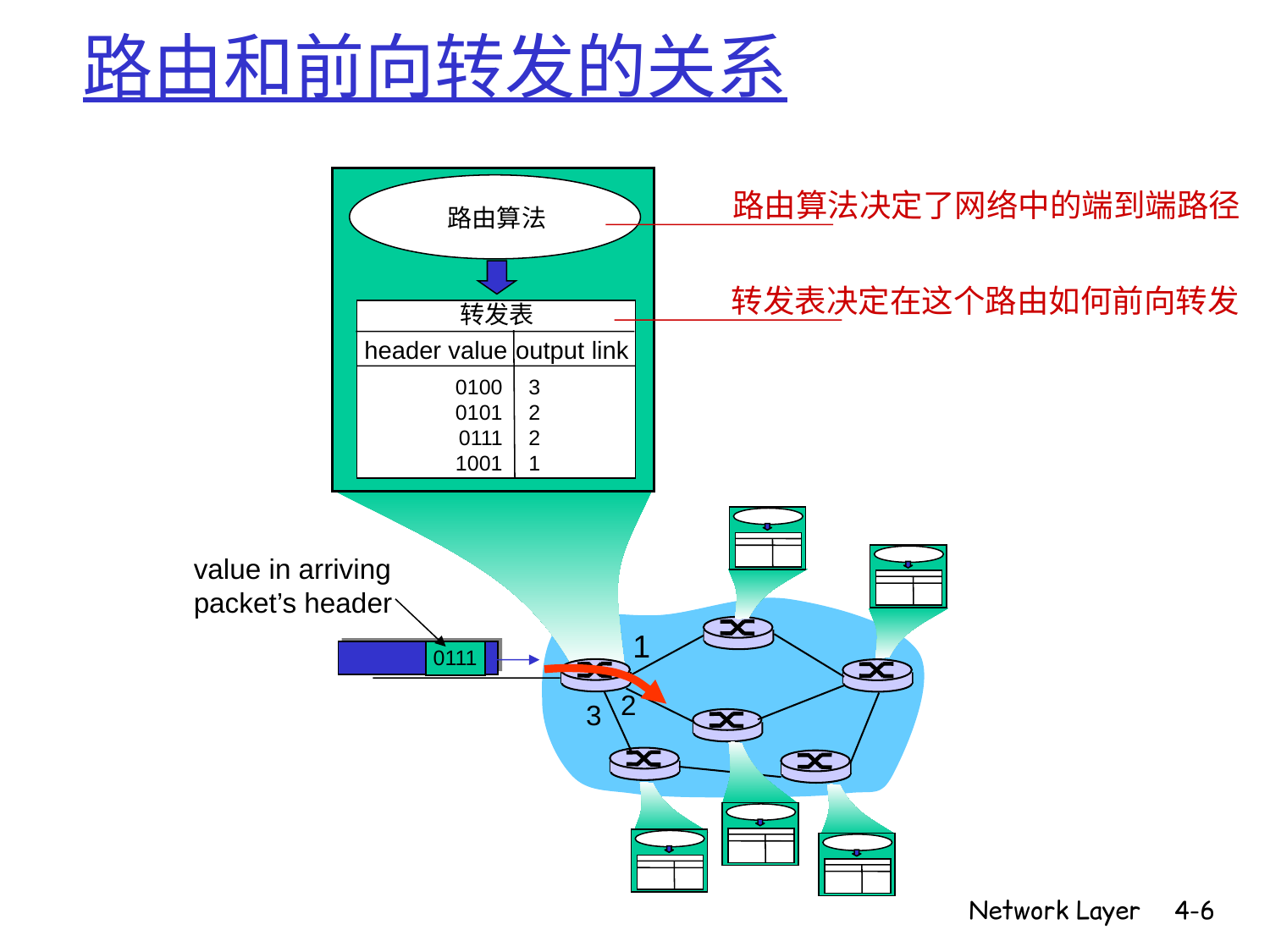

路由和前向转发的关系

路由算法

转发表

header value
output link

0100
0101
0111
1001
3
2
2
1

value in arriving
packet’s header

1

0111

2

3

路由算法决定了网络中的端到端路径

转发表决定在这个路由如何前向转发

Network Layer
4-6